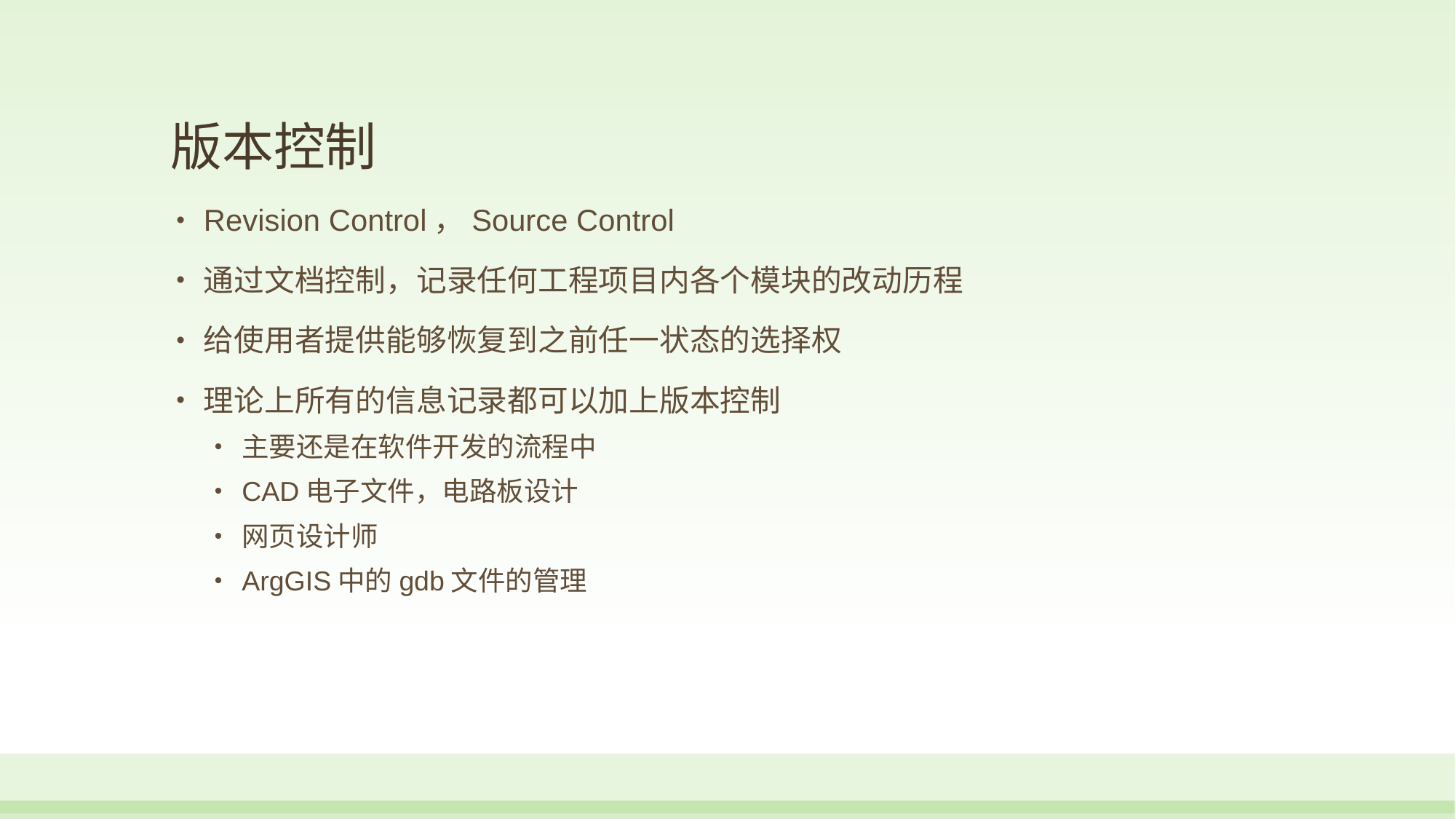

# 版本控制
Revision Control，Source Control
通过文档控制，记录任何工程项目内各个模块的改动历程
给使用者提供能够恢复到之前任一状态的选择权
理论上所有的信息记录都可以加上版本控制
主要还是在软件开发的流程中
CAD电子文件，电路板设计
网页设计师
ArgGIS中的gdb文件的管理